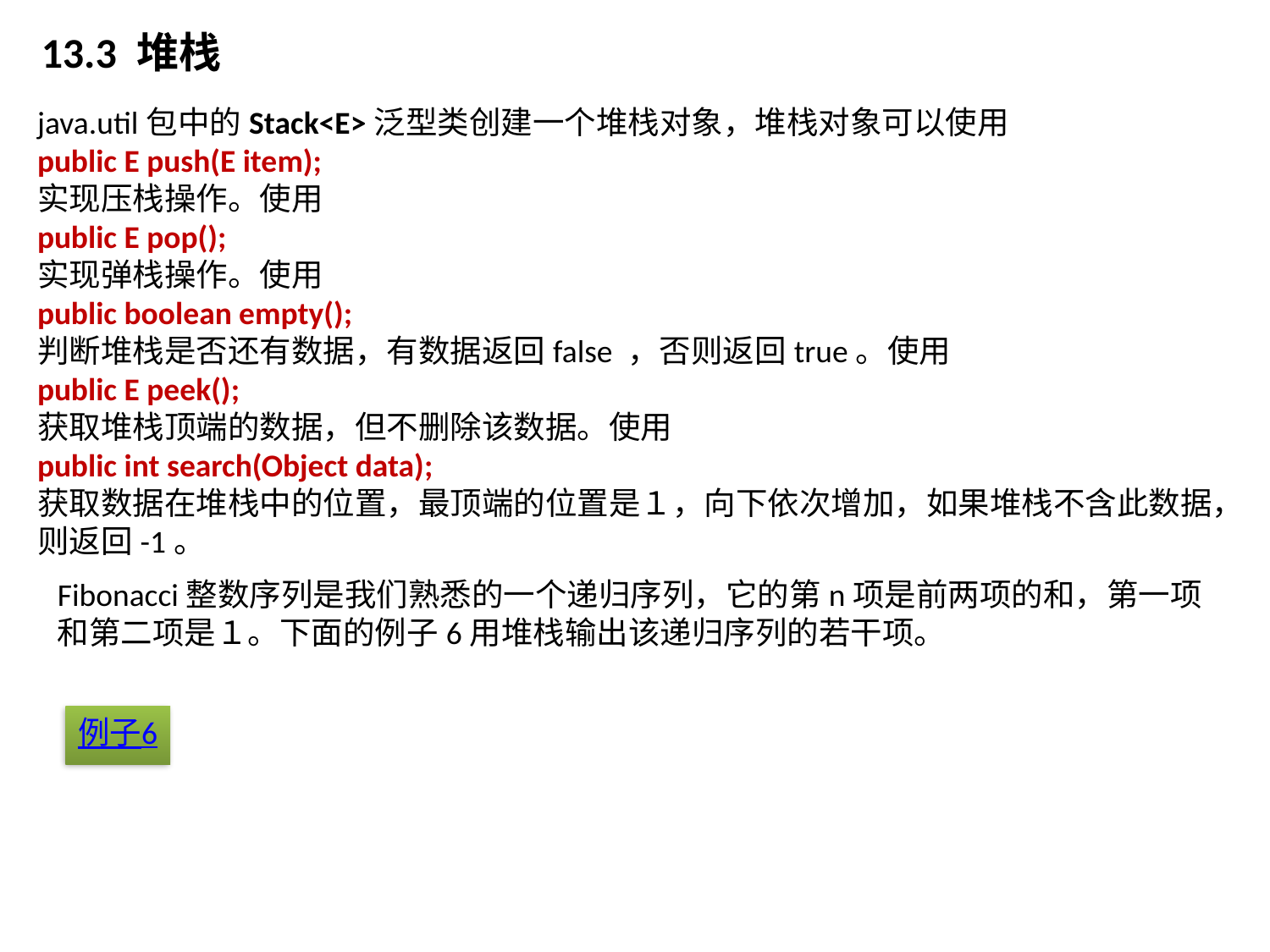

# 13.3 堆栈
java.util包中的Stack<E>泛型类创建一个堆栈对象，堆栈对象可以使用
public E push(E item);
实现压栈操作。使用
public E pop();
实现弹栈操作。使用
public boolean empty();
判断堆栈是否还有数据，有数据返回false ，否则返回true。使用
public E peek();
获取堆栈顶端的数据，但不删除该数据。使用
public int search(Object data);
获取数据在堆栈中的位置，最顶端的位置是１，向下依次增加，如果堆栈不含此数据，则返回-1。
Fibonacci整数序列是我们熟悉的一个递归序列，它的第n项是前两项的和，第一项和第二项是１。下面的例子6用堆栈输出该递归序列的若干项。
例子6